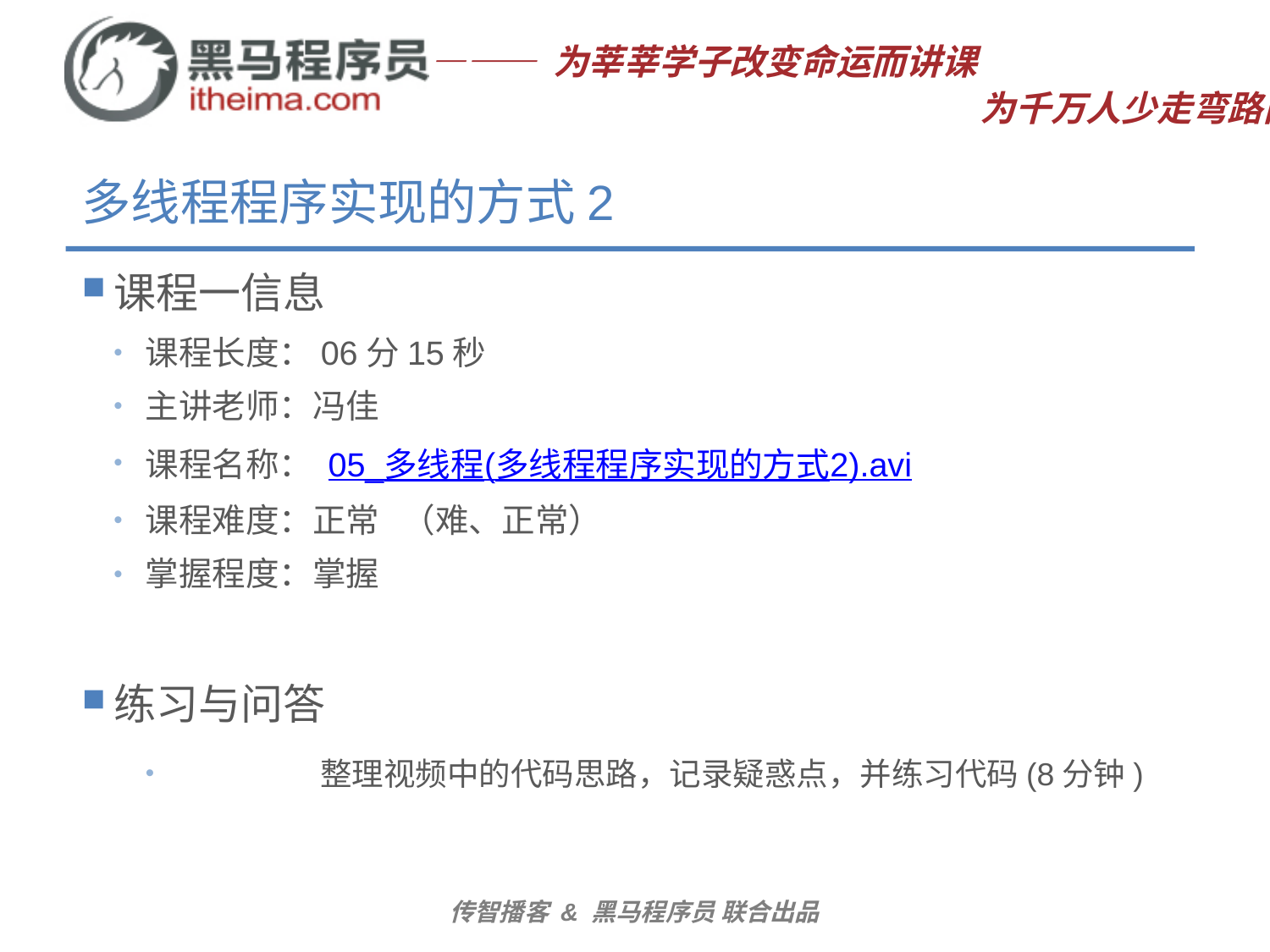

# 多线程程序实现的方式2
课程一信息
课程长度：06分15秒
主讲老师：冯佳
课程名称： 05_多线程(多线程程序实现的方式2).avi
课程难度：正常   （难、正常）
掌握程度：掌握

练习与问答
	整理视频中的代码思路，记录疑惑点，并练习代码(8分钟)